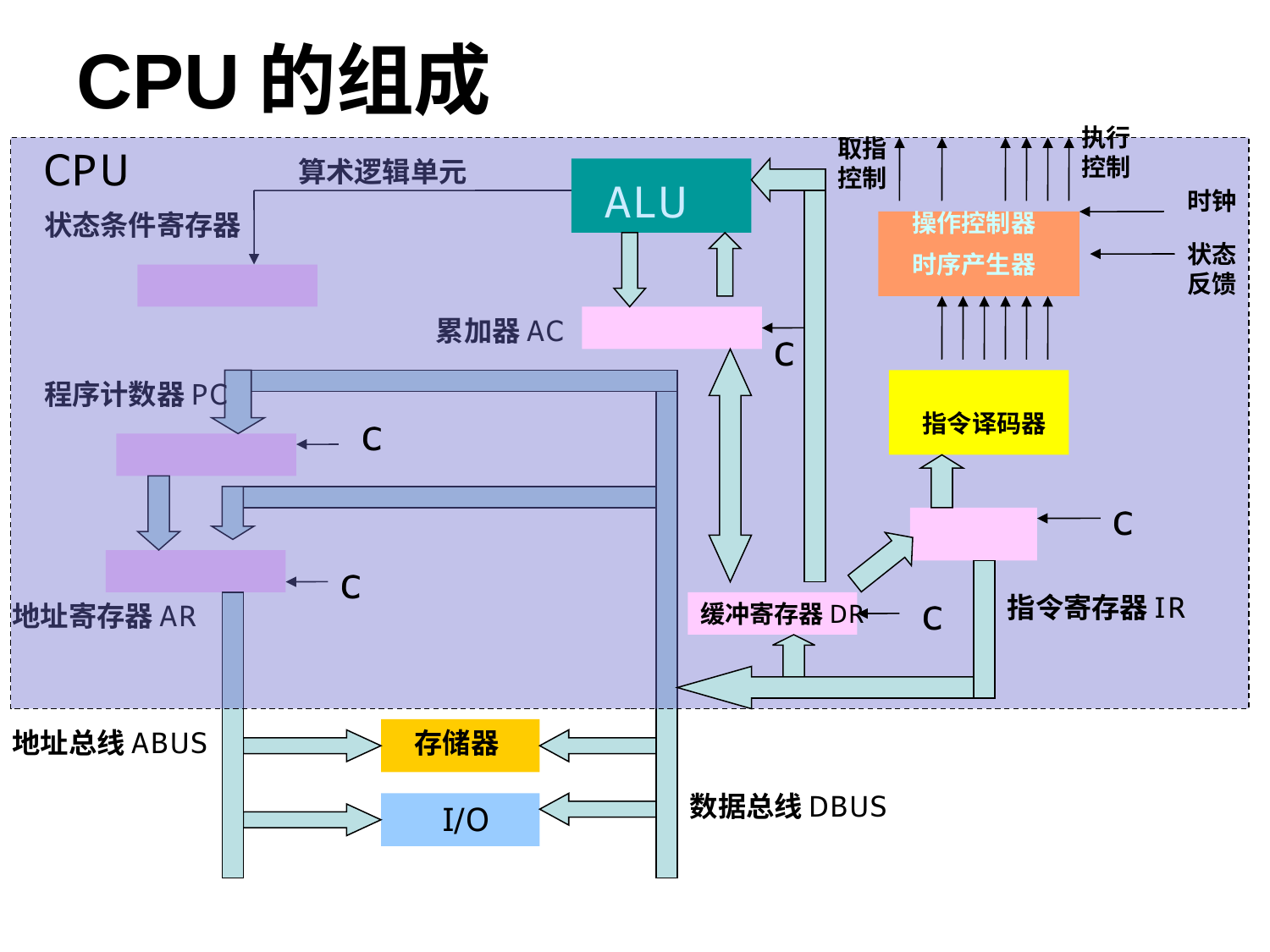

# CPU的组成
执行控制
取指控制

CPU

算术逻辑单元

ALU

时钟

状态条件寄存器
操作控制器
时序产生器

状态反馈

累加器AC

c

程序计数器PC

c
指令译码器

c

c

c
指令寄存器IR
地址寄存器AR

缓冲寄存器DR

地址总线ABUS

存储器

数据总线DBUS
      I/O